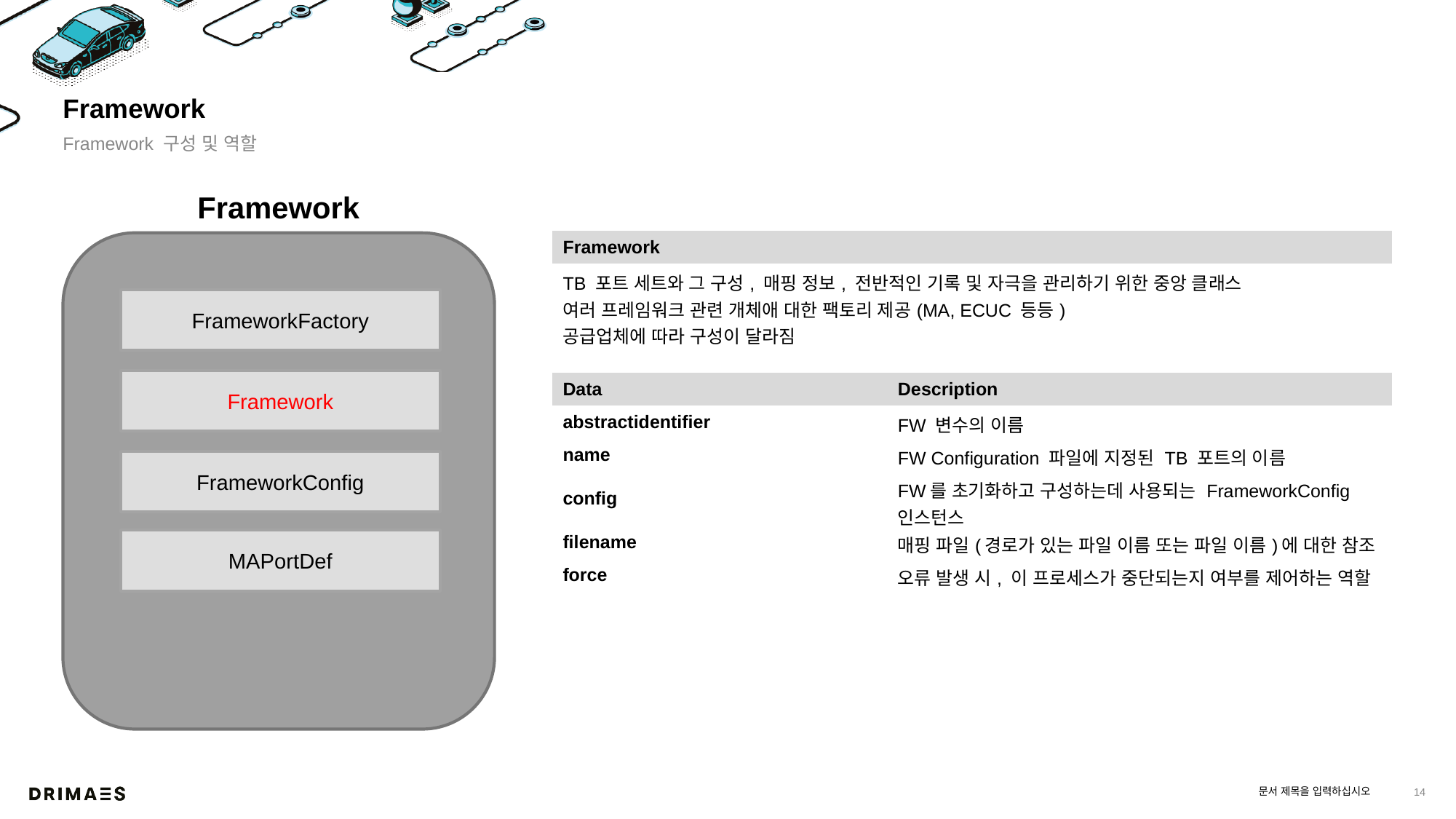

# Framework
Framework 구성 및 역할
Framework
| Framework |
| --- |
| TB 포트 세트와 그 구성, 매핑 정보, 전반적인 기록 및 자극을 관리하기 위한 중앙 클래스 여러 프레임워크 관련 개체애 대한 팩토리 제공(MA, ECUC 등등) 공급업체에 따라 구성이 달라짐 |

FrameworkFactory
Framework
| Data | Description |
| --- | --- |
| abstractidentifier | FW 변수의 이름 |
| name | FW Configuration 파일에 지정된 TB 포트의 이름 |
| config | FW를 초기화하고 구성하는데 사용되는 FrameworkConfig 인스턴스 |
| filename | 매핑 파일(경로가 있는 파일 이름 또는 파일 이름)에 대한 참조 |
| force | 오류 발생 시, 이 프로세스가 중단되는지 여부를 제어하는 역할 |
FrameworkConfig
MAPortDef
문서 제목을 입력하십시오